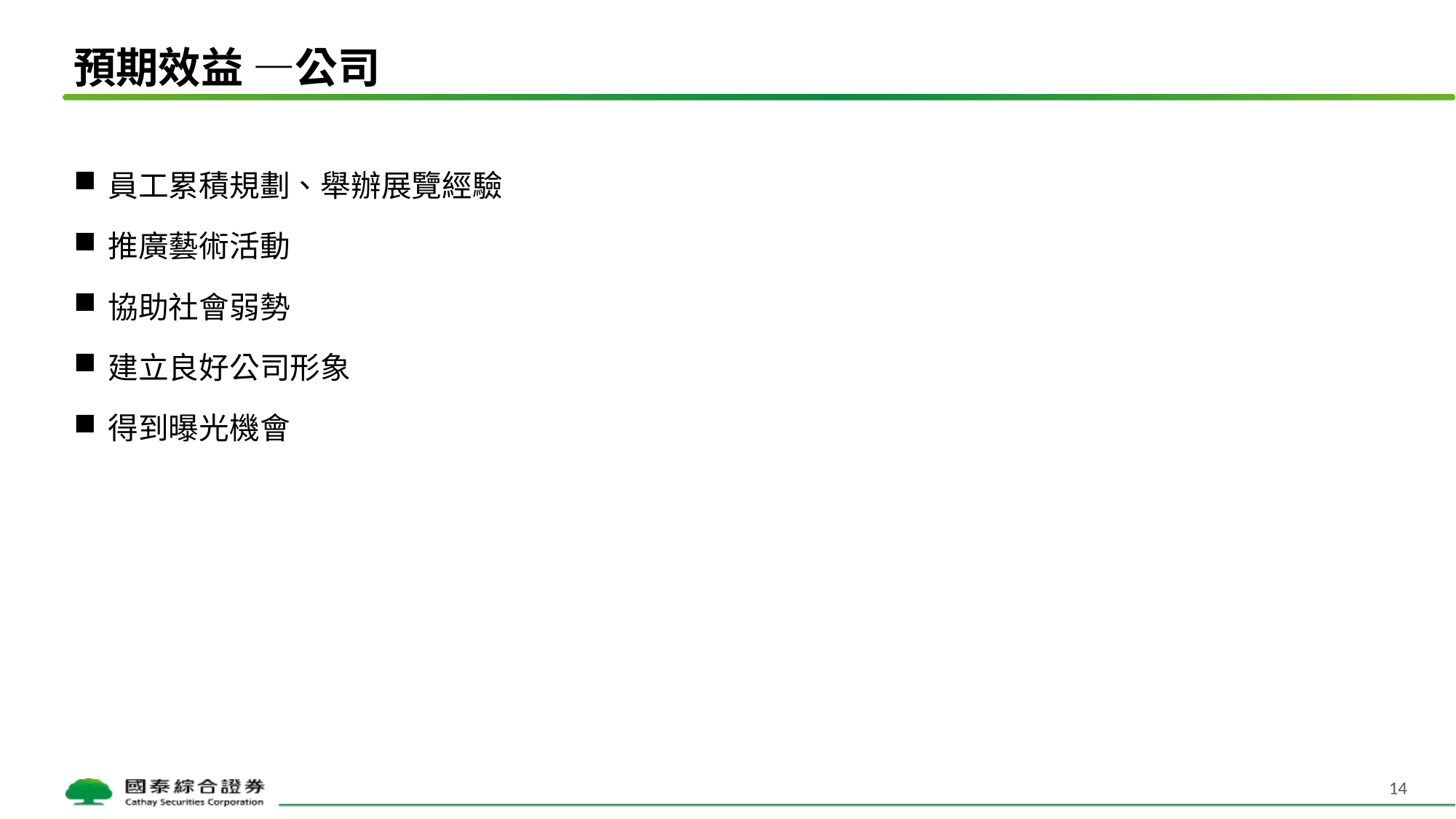

# 預期效益 —公司
員工累積規劃、舉辦展覽經驗
推廣藝術活動
協助社會弱勢
建立良好公司形象
得到曝光機會

14